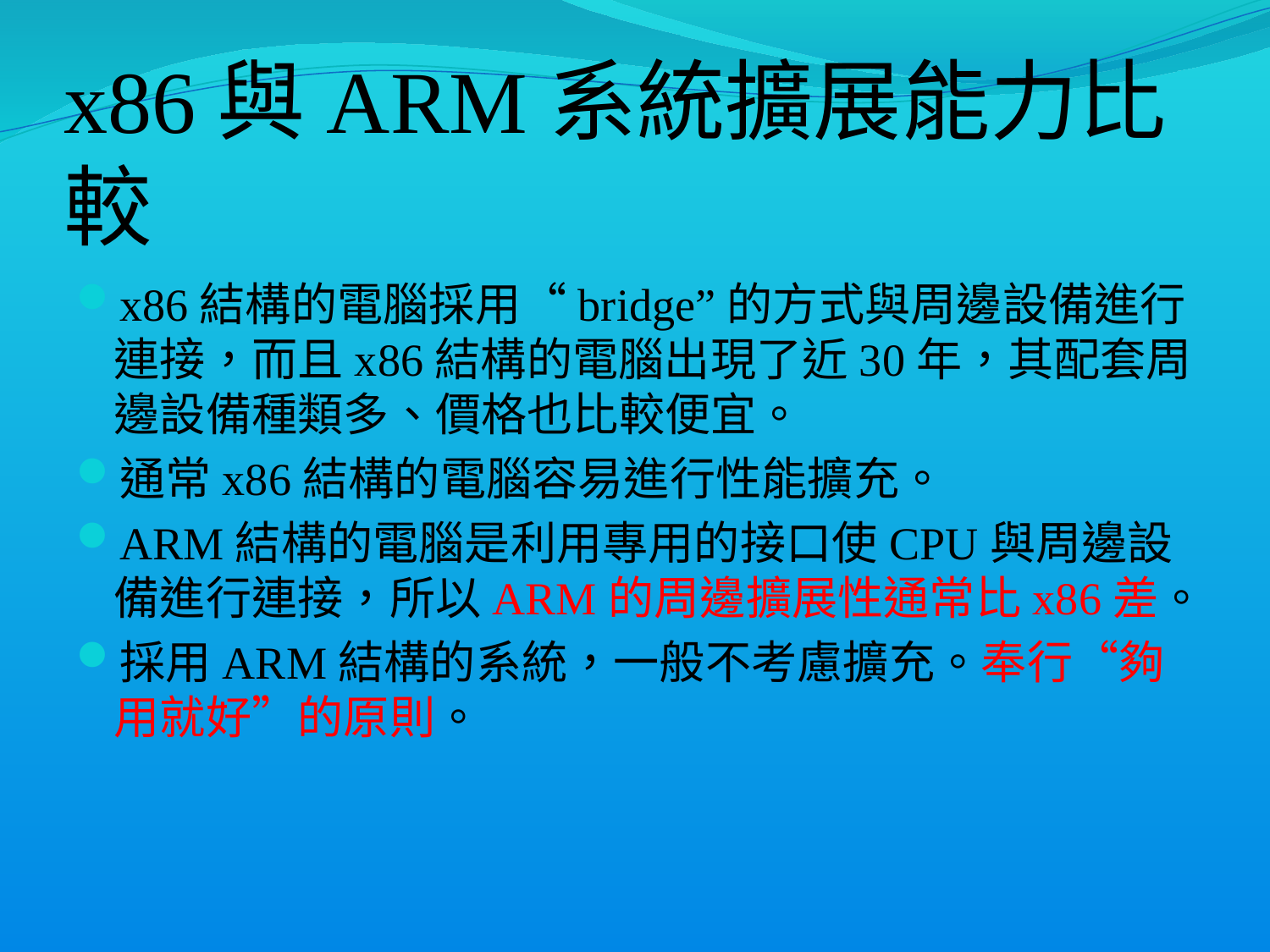

# x86與ARM系統擴展能力比較
x86結構的電腦採用“bridge”的方式與周邊設備進行連接，而且x86結構的電腦出現了近30年，其配套周邊設備種類多、價格也比較便宜。
通常x86結構的電腦容易進行性能擴充。
ARM結構的電腦是利用專用的接口使CPU與周邊設備進行連接，所以ARM的周邊擴展性通常比x86差。
採用ARM結構的系統，一般不考慮擴充。奉行“夠用就好”的原則。